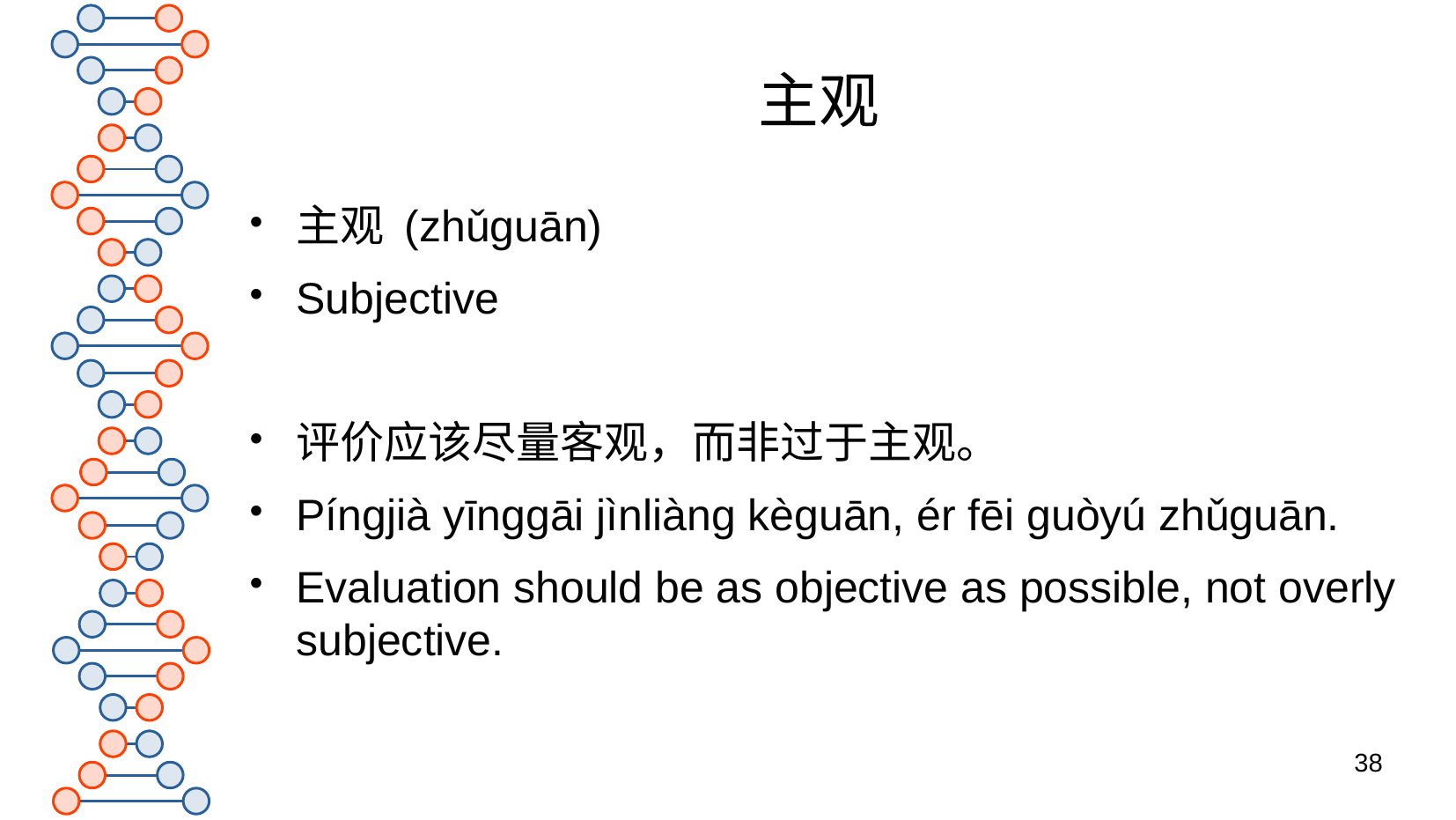

# 主观
主观 (zhǔguān)
Subjective

评价应该尽量客观，而非过于主观。
Píngjià yīnggāi jìnliàng kèguān, ér fēi guòyú zhǔguān.
Evaluation should be as objective as possible, not overly subjective.

38